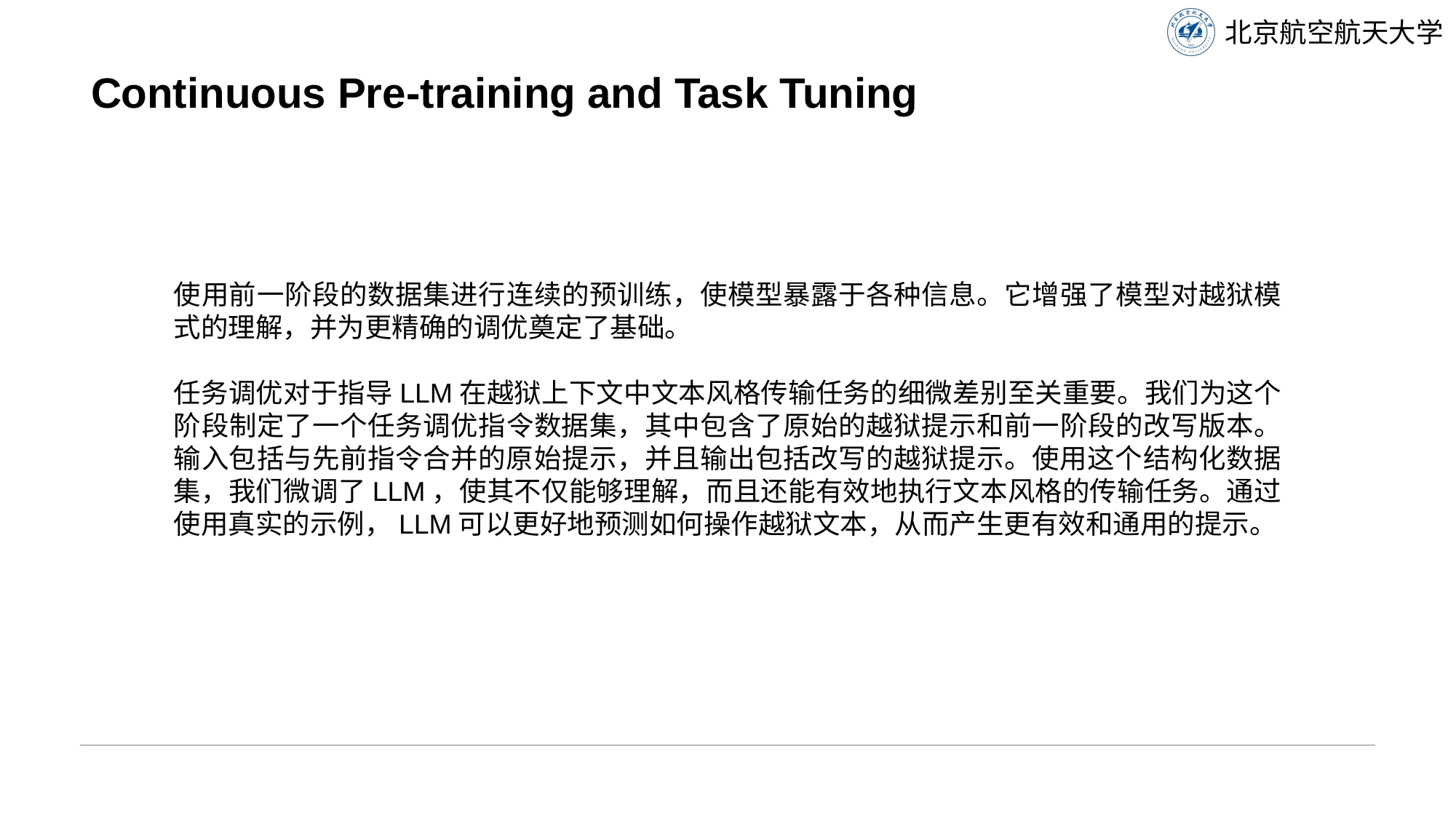

# Continuous Pre-training and Task Tuning
使用前一阶段的数据集进行连续的预训练，使模型暴露于各种信息。它增强了模型对越狱模式的理解，并为更精确的调优奠定了基础。

任务调优对于指导LLM在越狱上下文中文本风格传输任务的细微差别至关重要。我们为这个阶段制定了一个任务调优指令数据集，其中包含了原始的越狱提示和前一阶段的改写版本。输入包括与先前指令合并的原始提示，并且输出包括改写的越狱提示。使用这个结构化数据集，我们微调了LLM，使其不仅能够理解，而且还能有效地执行文本风格的传输任务。通过使用真实的示例，LLM可以更好地预测如何操作越狱文本，从而产生更有效和通用的提示。
8